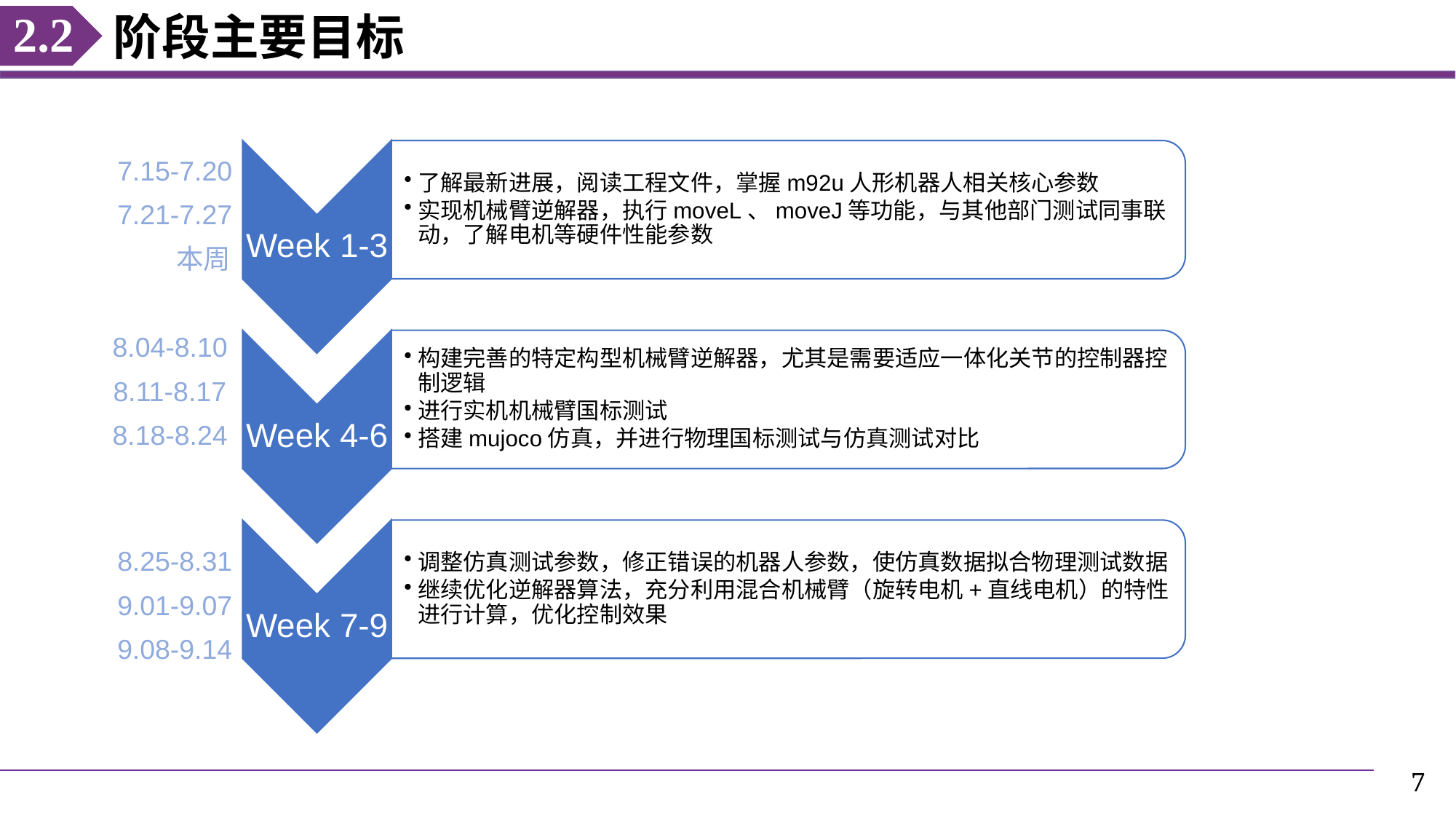

2.2
# 阶段主要目标
Week 1-3
了解最新进展，阅读工程文件，掌握m92u人形机器人相关核心参数
实现机械臂逆解器，执行moveL、moveJ等功能，与其他部门测试同事联动，了解电机等硬件性能参数
Week 4-6
构建完善的特定构型机械臂逆解器，尤其是需要适应一体化关节的控制器控制逻辑
进行实机机械臂国标测试
搭建mujoco仿真，并进行物理国标测试与仿真测试对比
Week 7-9
调整仿真测试参数，修正错误的机器人参数，使仿真数据拟合物理测试数据
继续优化逆解器算法，充分利用混合机械臂（旋转电机+直线电机）的特性进行计算，优化控制效果
7.15-7.20
7.21-7.27
本周
8.04-8.10
8.11-8.17
8.18-8.24
8.25-8.31
9.01-9.07
9.08-9.14